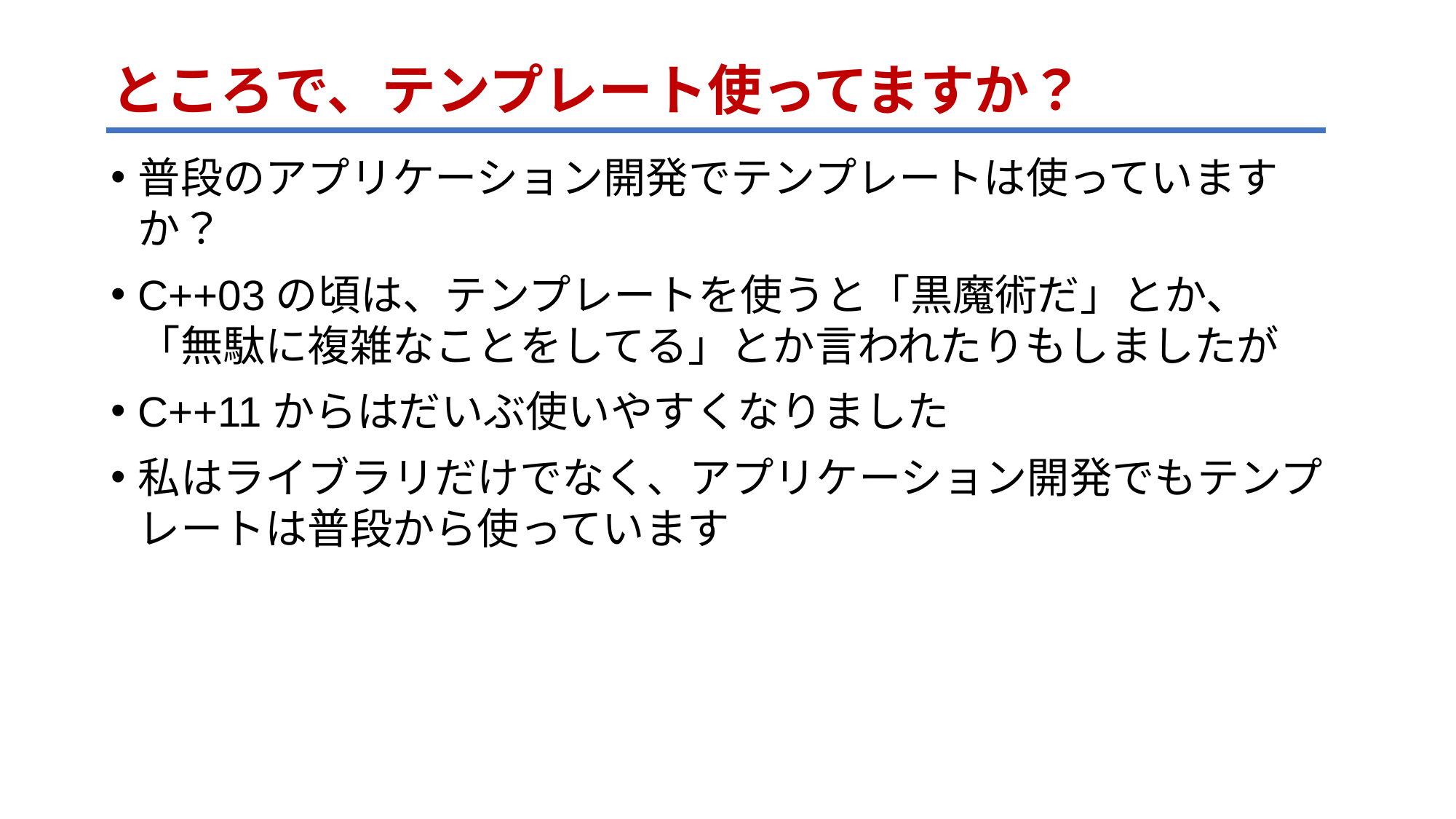

# ところで、テンプレート使ってますか？
普段のアプリケーション開発でテンプレートは使っていますか？
C++03の頃は、テンプレートを使うと「黒魔術だ」とか、
「無駄に複雑なことをしてる」とか言われたりもしましたが
C++11からはだいぶ使いやすくなりました
私はライブラリだけでなく、アプリケーション開発でもテンプレートは普段から使っています